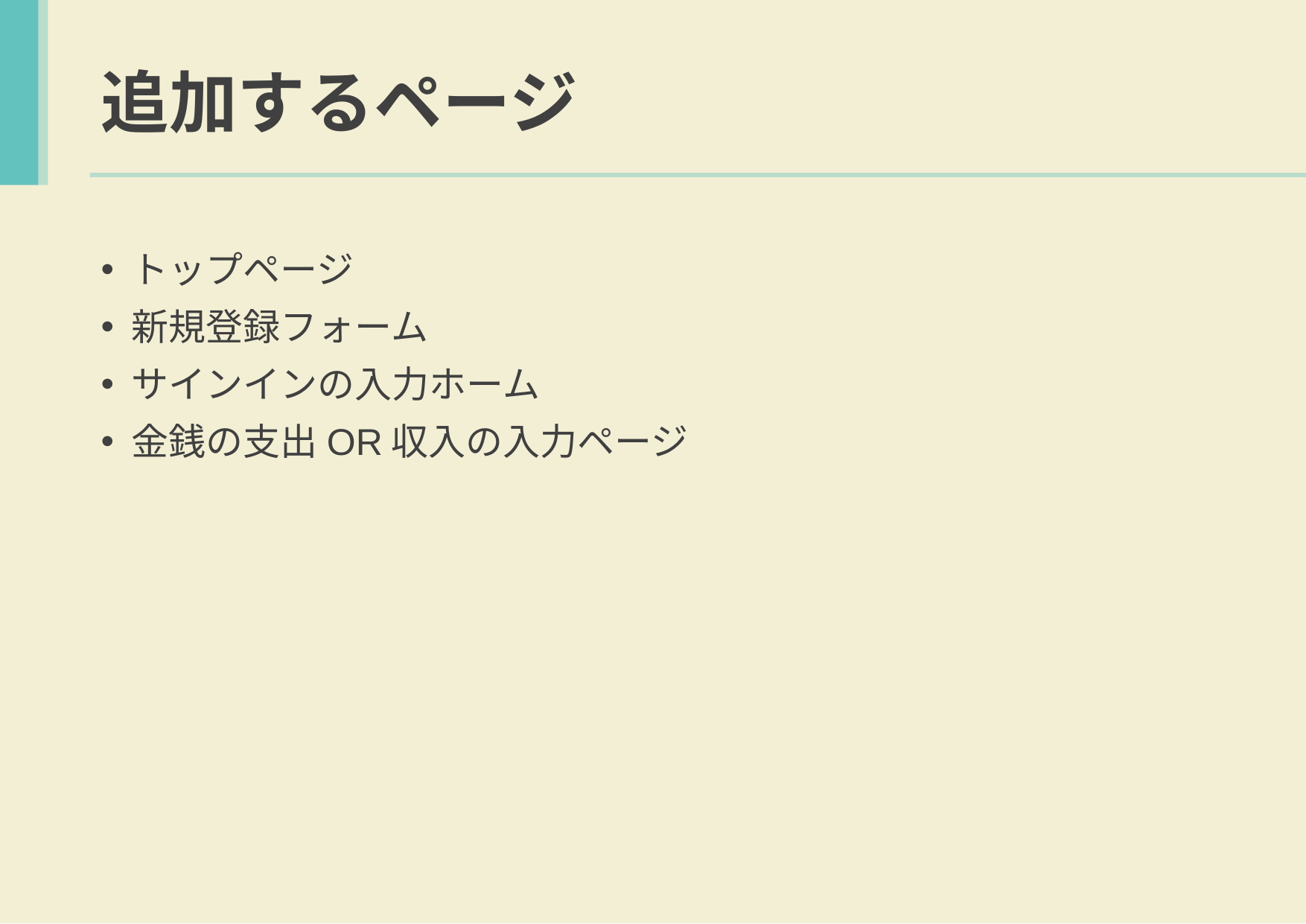

# 追加するページ
トップページ
新規登録フォーム
サインインの入力ホーム
金銭の支出OR収入の入力ページ